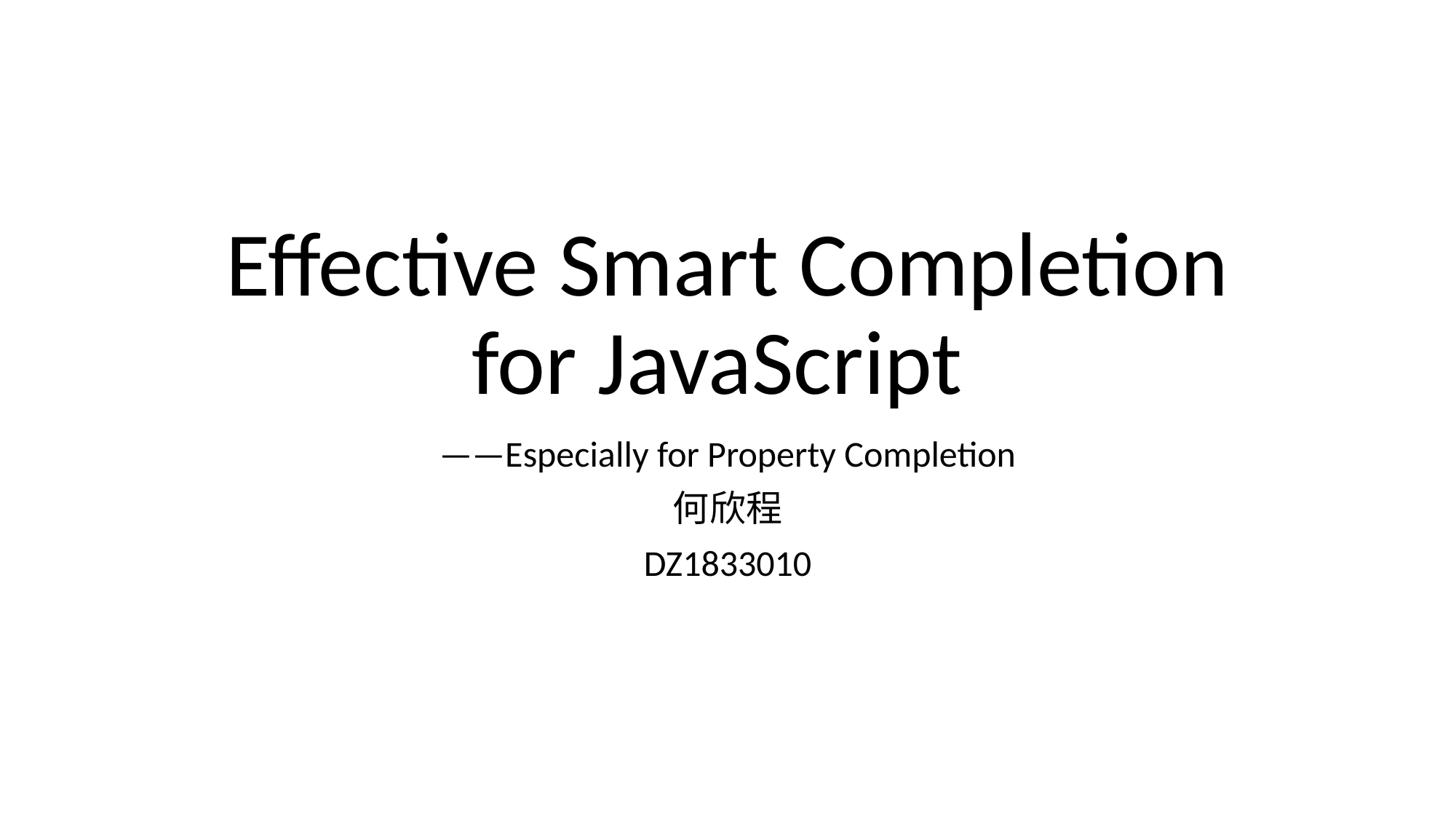

# Effective Smart Completion for JavaScript
——Especially for Property Completion
何欣程
DZ1833010